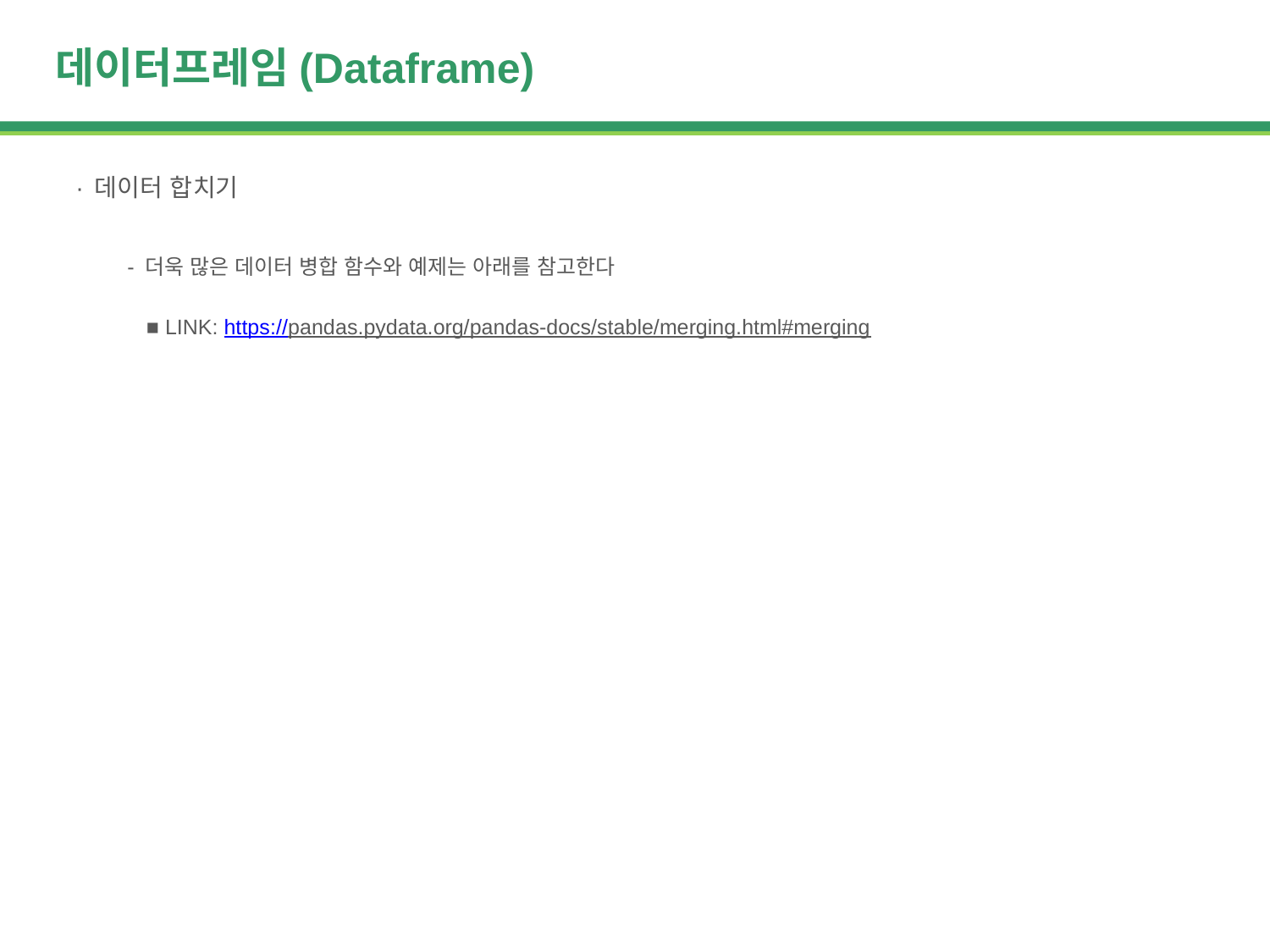

데이터프레임(Dataframe)

∙ 데이터 합치기
- 더욱 많은 데이터 병합 함수와 예제는 아래를 참고한다
■ LINK: https://pandas.pydata.org/pandas-docs/stable/merging.html#merging